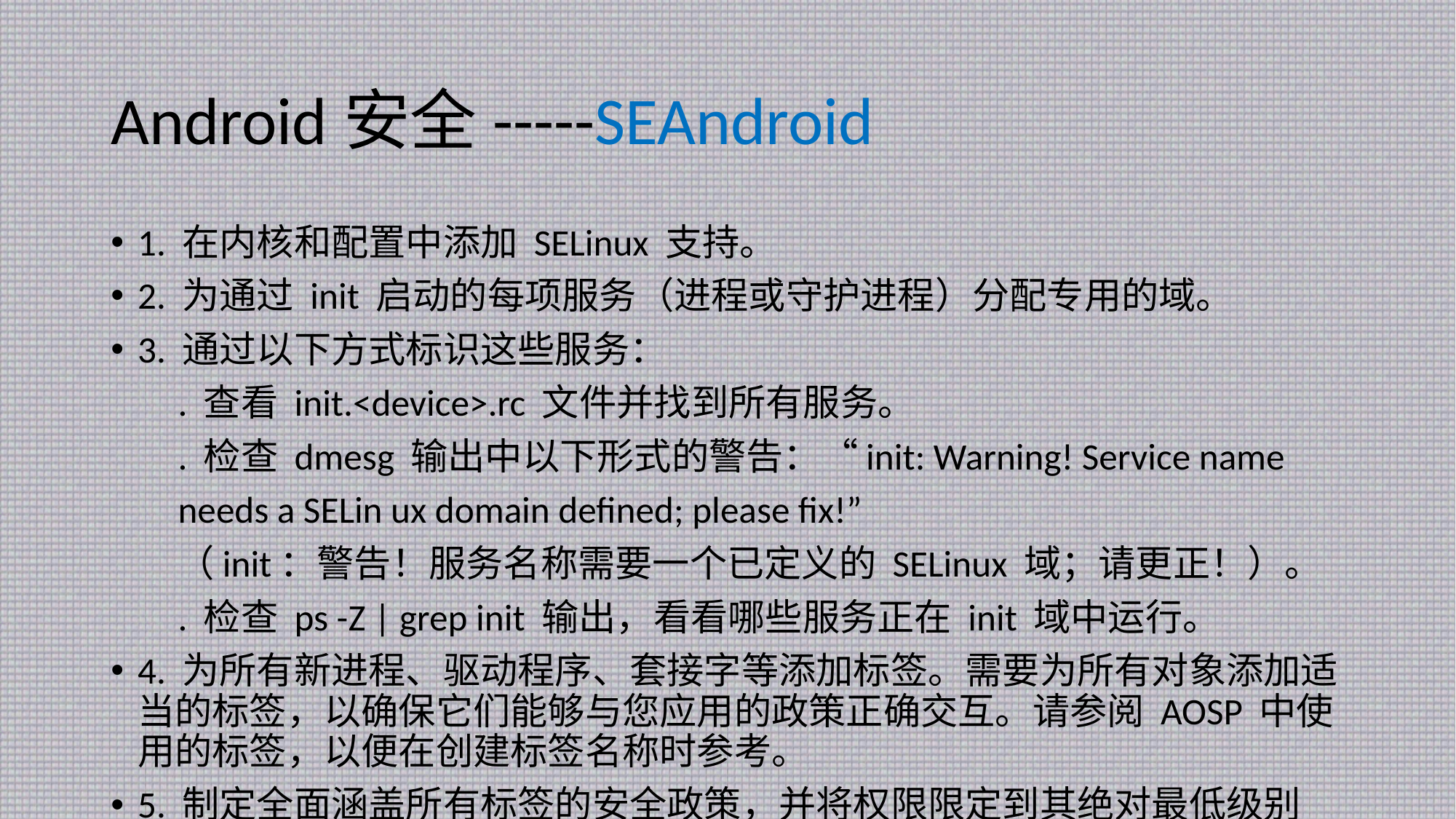

# Android安全-----SEAndroid
1. 在内核和配置中添加 SELinux 支持。
2. 为通过 init 启动的每项服务（进程或守护进程）分配专用的域。
3. 通过以下方式标识这些服务：
        . 查看 init.<device>.rc 文件并找到所有服务。
        . 检查 dmesg 输出中以下形式的警告：“init: Warning! Service name
        needs a SELin ux domain defined; please fix!”
       （init：警告！服务名称需要一个已定义的 SELinux 域；请更正！）。
        . 检查 ps -Z | grep init 输出，看看哪些服务正在 init 域中运行。
4. 为所有新进程、驱动程序、套接字等添加标签。需要为所有对象添加适当的标签，以确保它们能够与您应用的政策正确交互。请参阅 AOSP 中使用的标签，以便在创建标签名称时参考。
5. 制定全面涵盖所有标签的安全政策，并将权限限定到其绝对最低级别